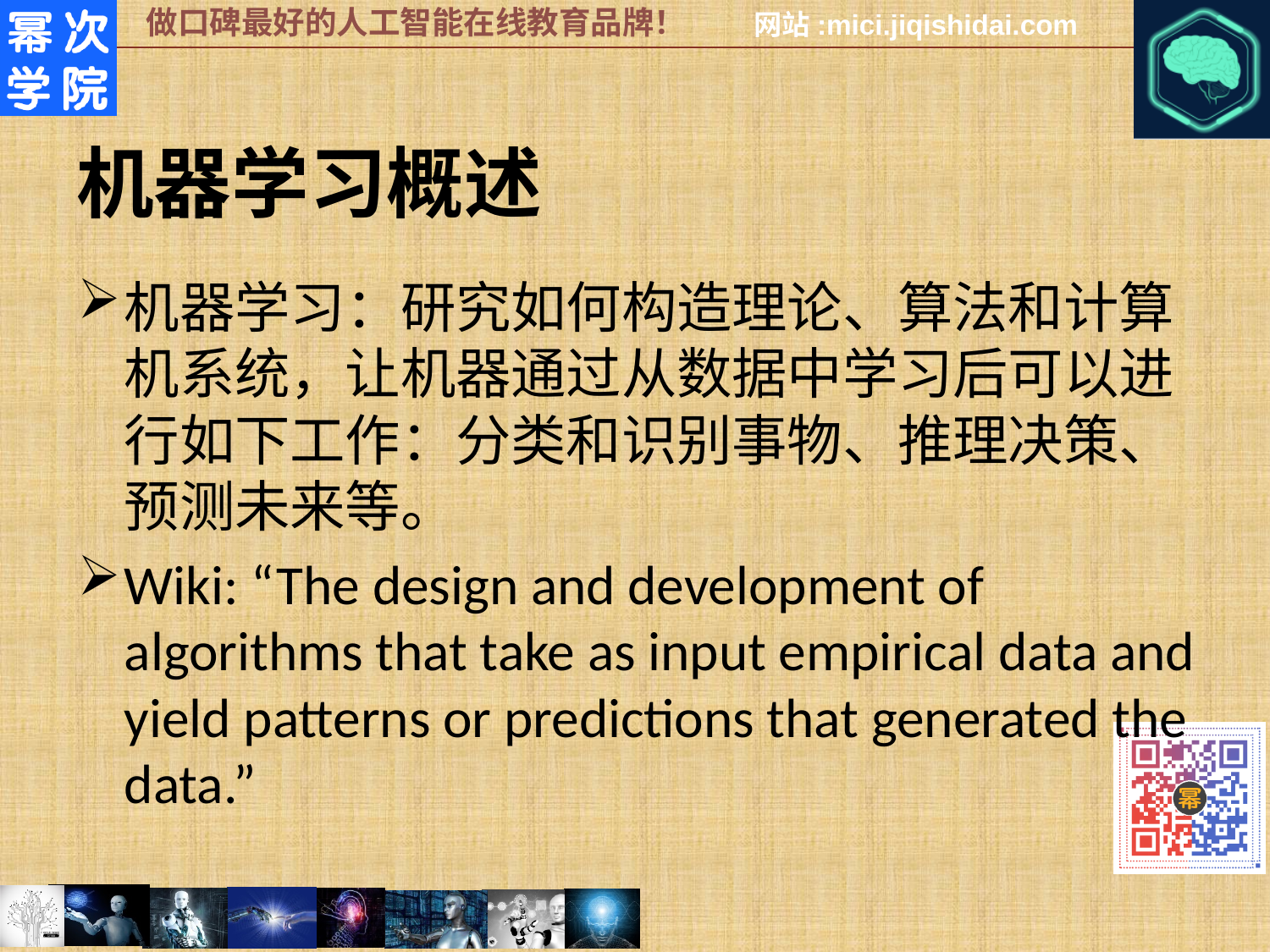

# 机器学习概述
机器学习：研究如何构造理论、算法和计算机系统，让机器通过从数据中学习后可以进行如下工作：分类和识别事物、推理决策、预测未来等。
Wiki: “The design and development of algorithms that take as input empirical data and yield patterns or predictions that generated the data.”